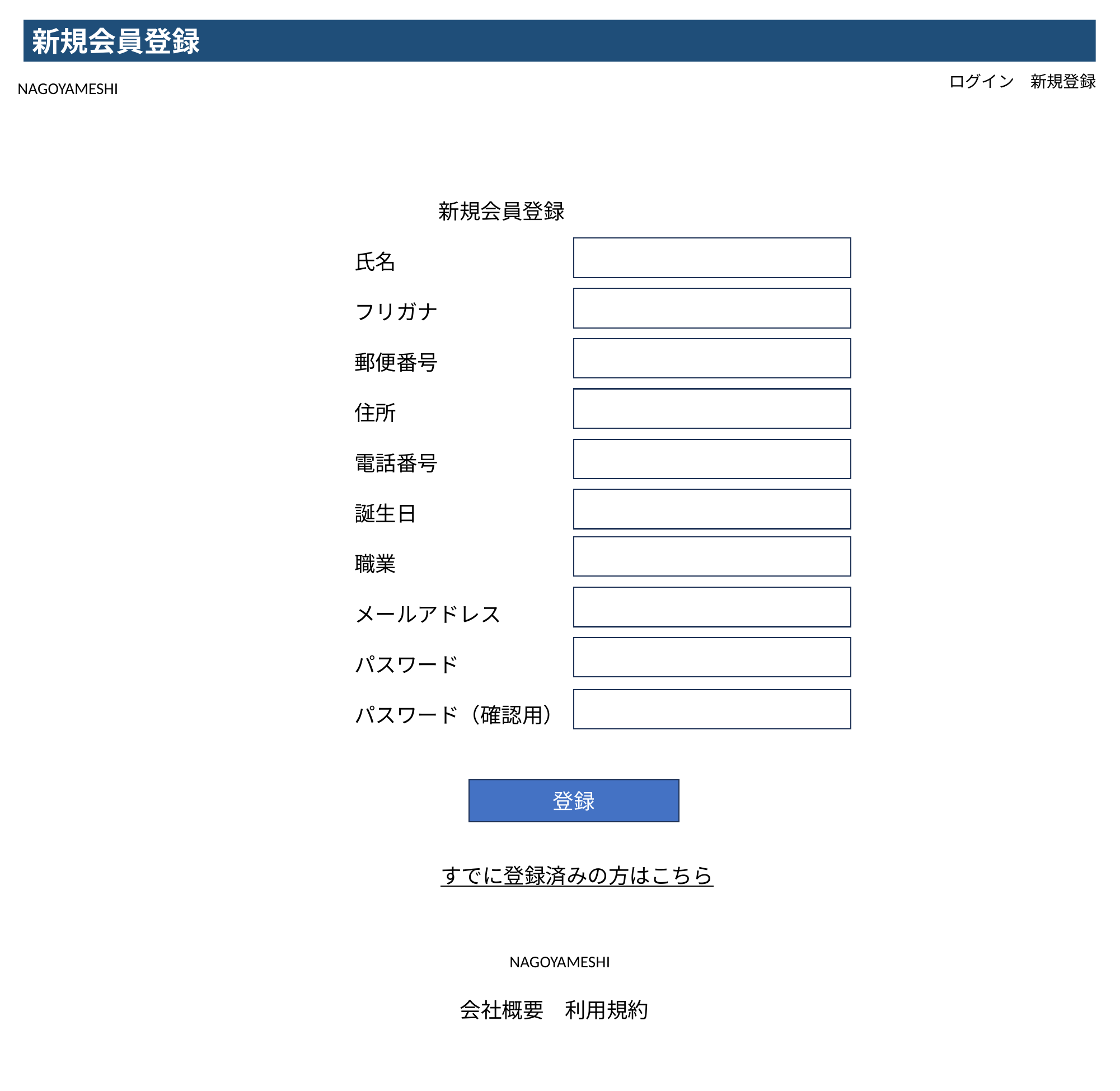

新規会員登録
ログイン　新規登録
NAGOYAMESHI
新規会員登録

氏名

フリガナ

郵便番号

住所

電話番号

誕生日

職業

メールアドレス

パスワード

パスワード（確認用）

登録
すでに登録済みの方はこちら
NAGOYAMESHI
会社概要　利用規約